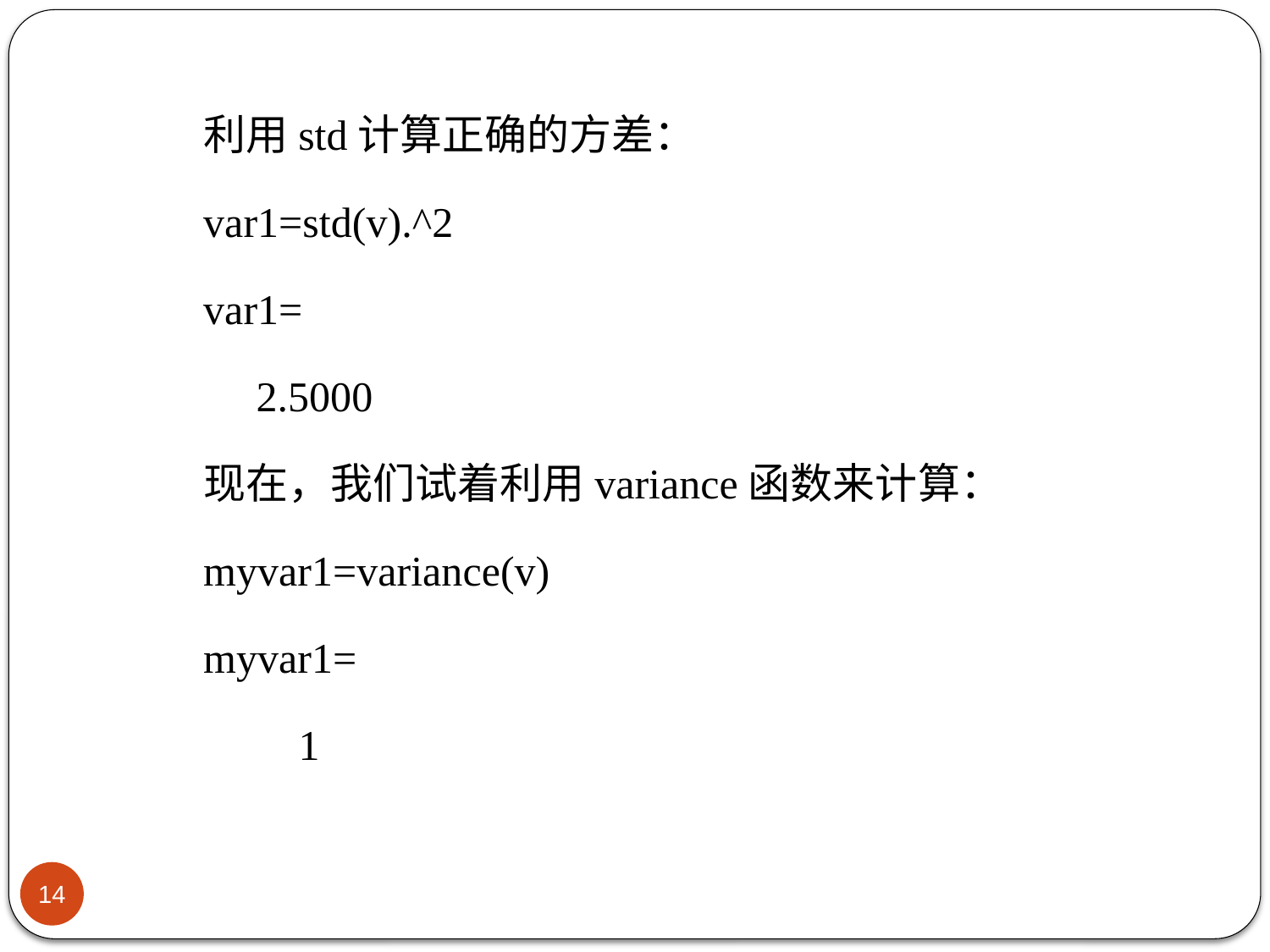

利用std计算正确的方差：
var1=std(v).^2
var1=
     2.5000
现在，我们试着利用variance函数来计算：
myvar1=variance(v)
myvar1=
         1
14